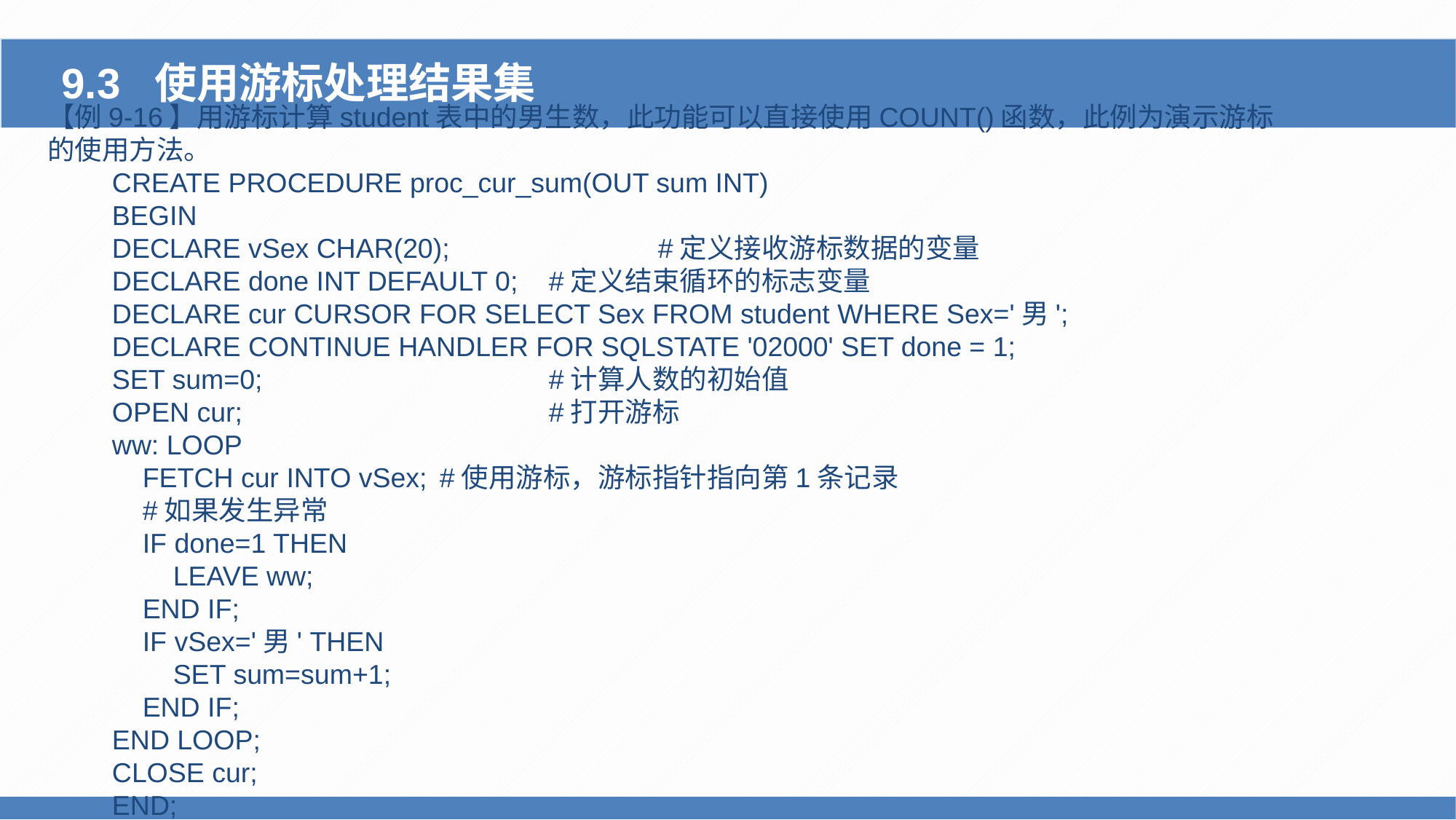

9.3  使用游标处理结果集
【例9-16】用游标计算student表中的男生数，此功能可以直接使用COUNT()函数，此例为演示游标的使用方法。
CREATE PROCEDURE proc_cur_sum(OUT sum INT)
BEGIN
DECLARE vSex CHAR(20);		#定义接收游标数据的变量
DECLARE done INT DEFAULT 0;	#定义结束循环的标志变量
DECLARE cur CURSOR FOR SELECT Sex FROM student WHERE Sex='男';
DECLARE CONTINUE HANDLER FOR SQLSTATE '02000' SET done = 1;
SET sum=0;			#计算人数的初始值
OPEN cur;			#打开游标
ww: LOOP
    FETCH cur INTO vSex;	#使用游标，游标指针指向第1条记录
    #如果发生异常
    IF done=1 THEN
        LEAVE ww;
    END IF;
    IF vSex='男' THEN
        SET sum=sum+1;
    END IF;
END LOOP;
CLOSE cur;
END;